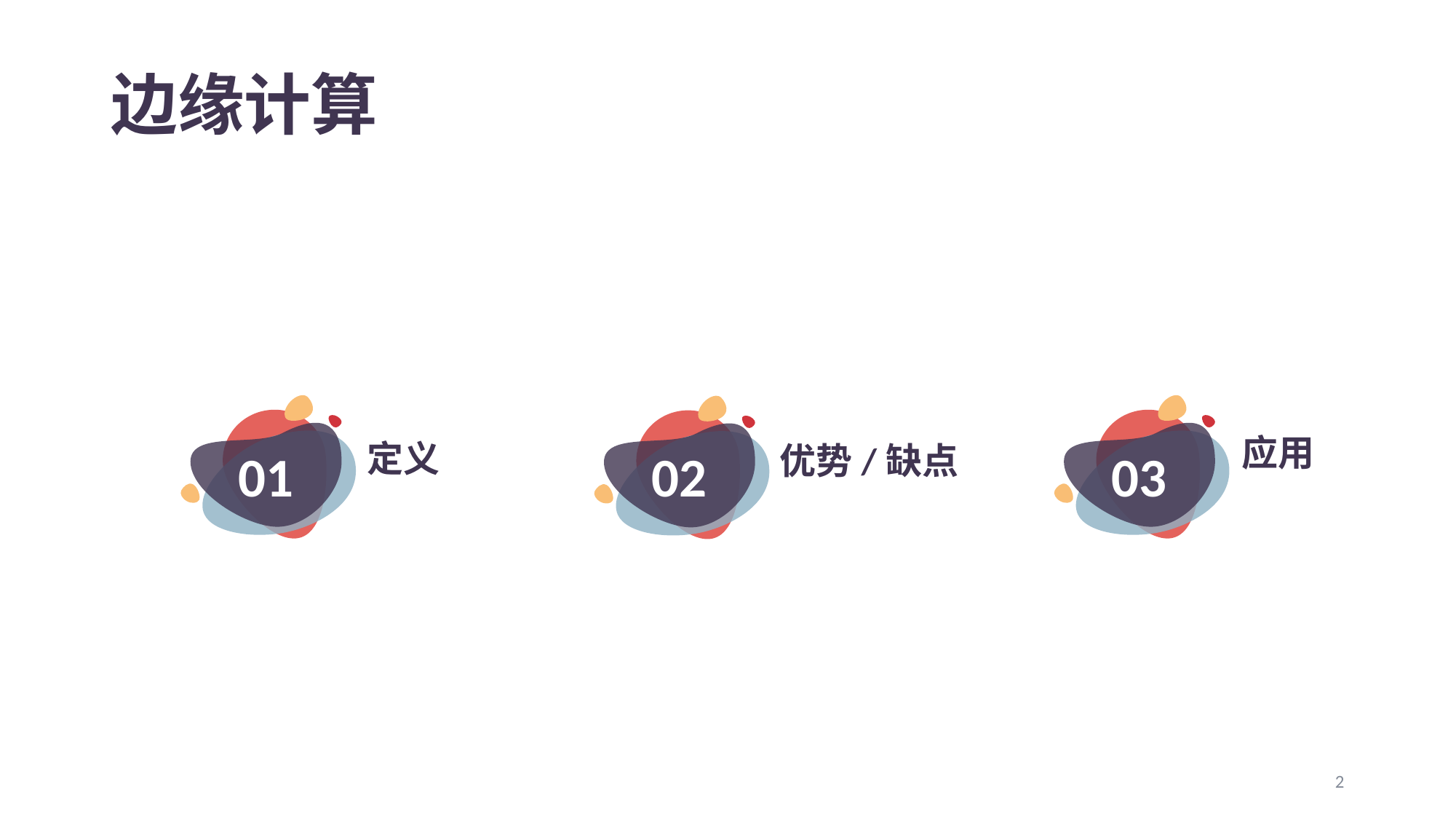

# 边缘计算

01

03

02

应用
定义
优势/缺点
2